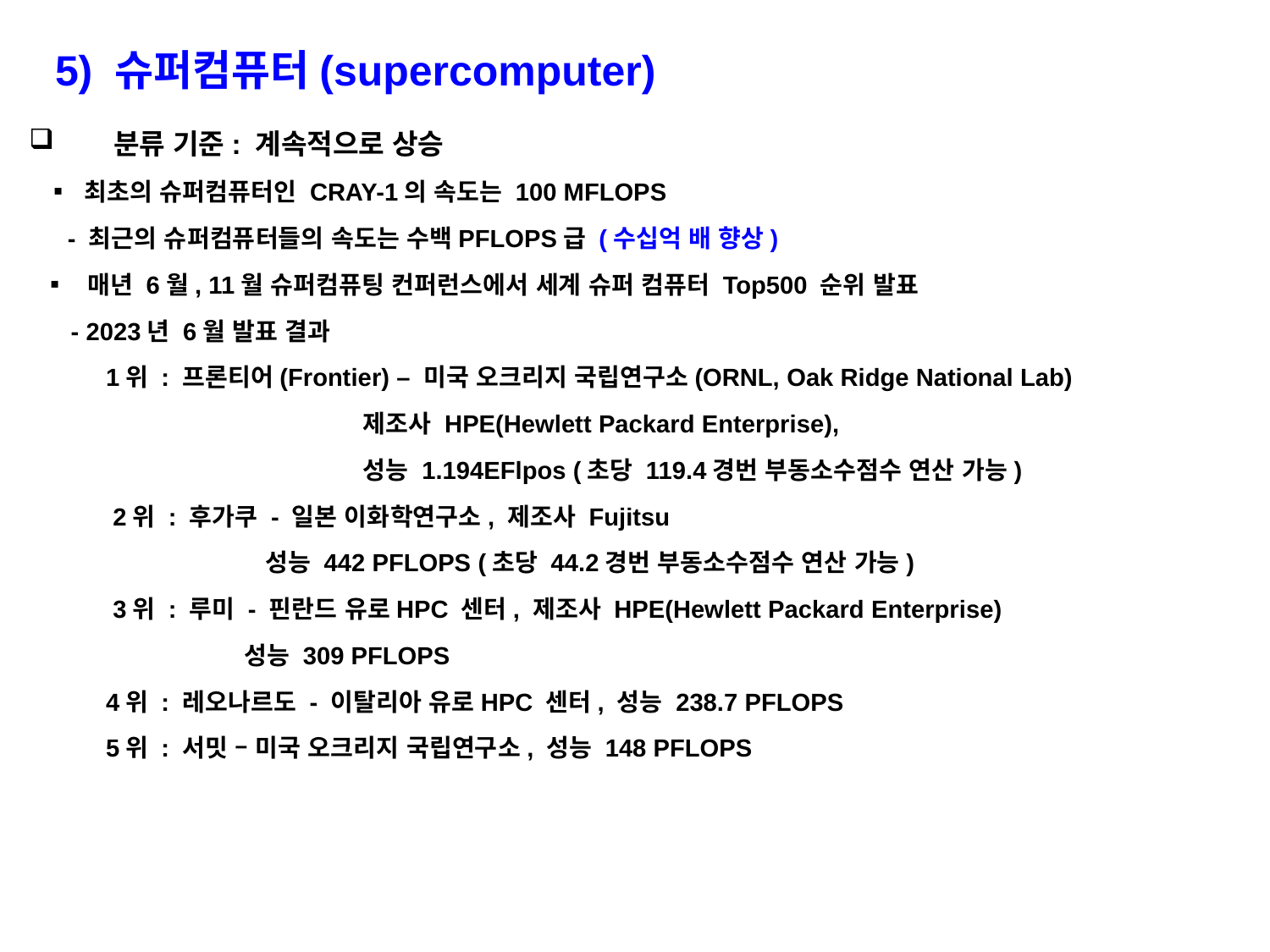

# 5) 슈퍼컴퓨터(supercomputer)
분류 기준: 계속적으로 상승
 ▪ 최초의 슈퍼컴퓨터인 CRAY-1의 속도는 100 MFLOPS
    - 최근의 슈퍼컴퓨터들의 속도는 수백PFLOPS급 (수십억 배 향상)
  ▪  매년 6월, 11월 슈퍼컴퓨팅 컨퍼런스에서 세계 슈퍼 컴퓨터 Top500 순위 발표
      - 2023년 6월 발표 결과
           1위 : 프론티어(Frontier) – 미국 오크리지 국립연구소(ORNL, Oak Ridge National Lab)
                                               제조사 HPE(Hewlett Packard Enterprise),
                                               성능 1.194EFlpos (초당 119.4경번 부동소수점수 연산 가능)
            2위 : 후가쿠 - 일본 이화학연구소, 제조사 Fujitsu
                                 성능 442 PFLOPS (초당 44.2경번 부동소수점수 연산 가능)
            3위 : 루미 - 핀란드 유로HPC 센터, 제조사 HPE(Hewlett Packard Enterprise)
                              성능 309 PFLOPS
           4위 : 레오나르도 - 이탈리아 유로HPC 센터, 성능 238.7 PFLOPS
           5위 : 서밋 – 미국 오크리지 국립연구소, 성능 148 PFLOPS